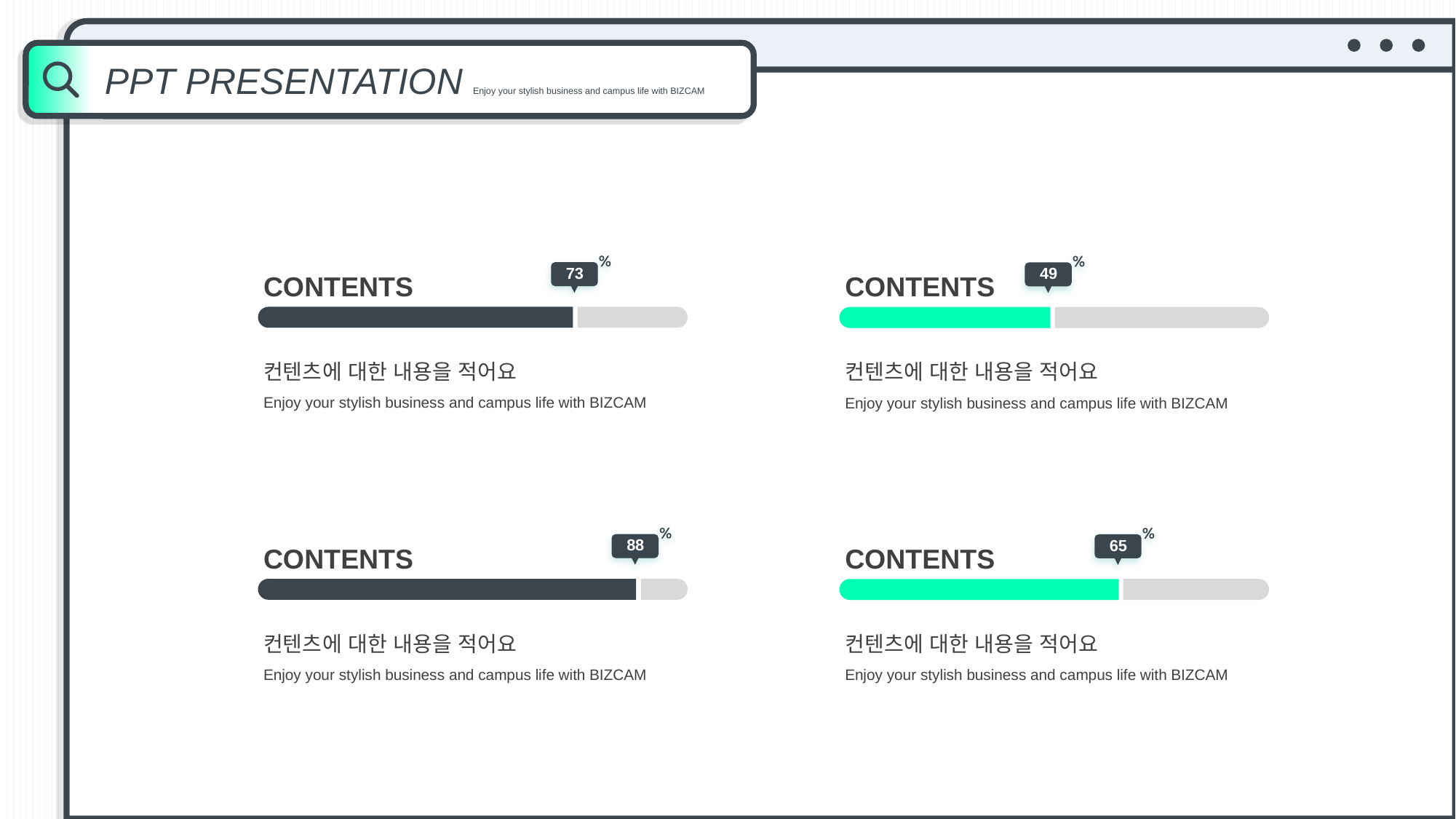

PPT PRESENTATION Enjoy your stylish business and campus life with BIZCAM

CONTENTS

컨텐츠에 대한 내용을 적어요
Enjoy your stylish business and campus life with BIZCAM
CONTENTS

컨텐츠에 대한 내용을 적어요
Enjoy your stylish business and campus life with BIZCAM
73
49

CONTENTS

컨텐츠에 대한 내용을 적어요
Enjoy your stylish business and campus life with BIZCAM
CONTENTS

컨텐츠에 대한 내용을 적어요
Enjoy your stylish business and campus life with BIZCAM
88
65